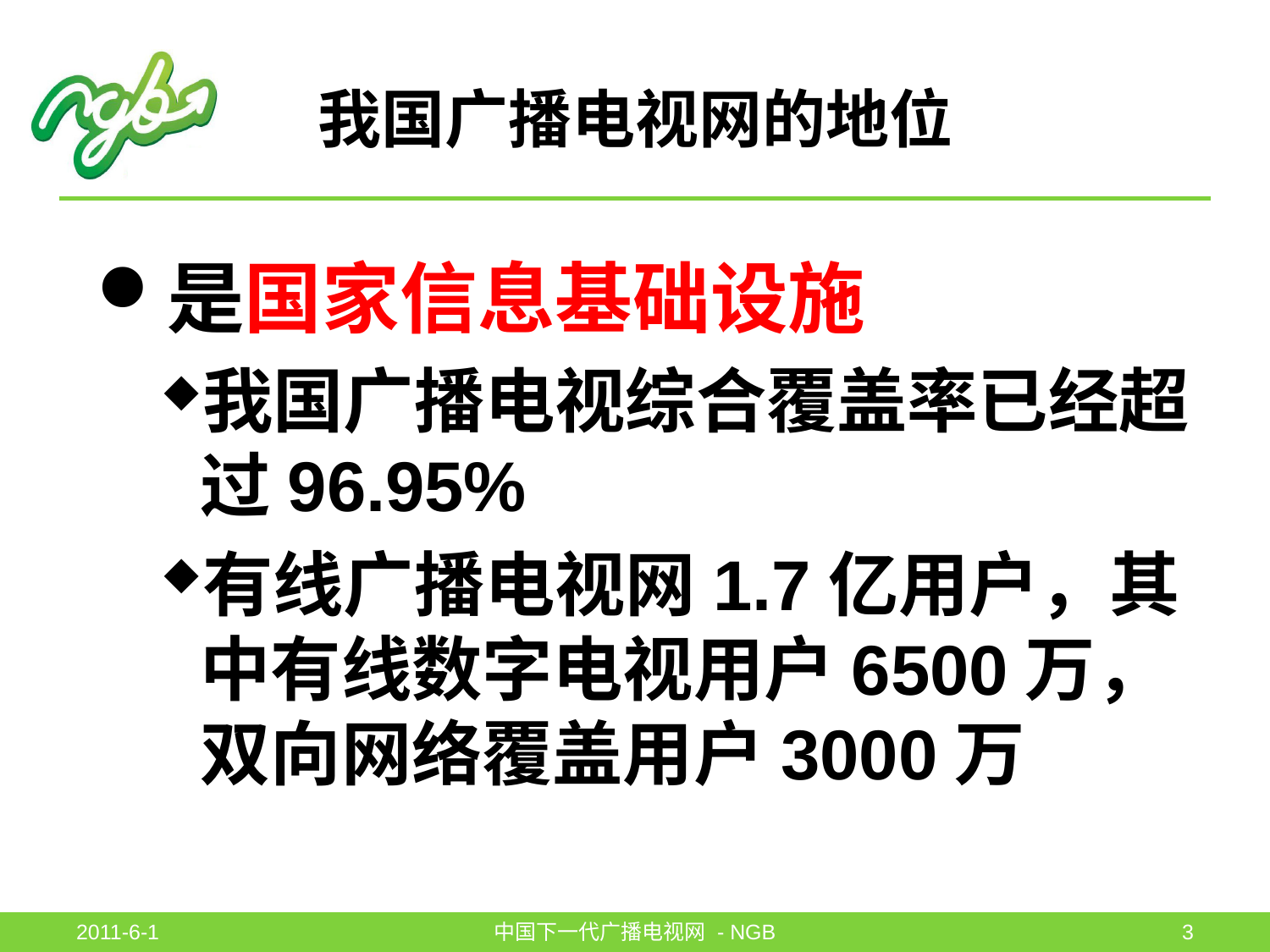

# 我国广播电视网的地位
是国家信息基础设施
我国广播电视综合覆盖率已经超过96.95%
有线广播电视网1.7亿用户，其中有线数字电视用户6500万，双向网络覆盖用户3000万
2011-6-1
中国下一代广播电视网 - NGB
3